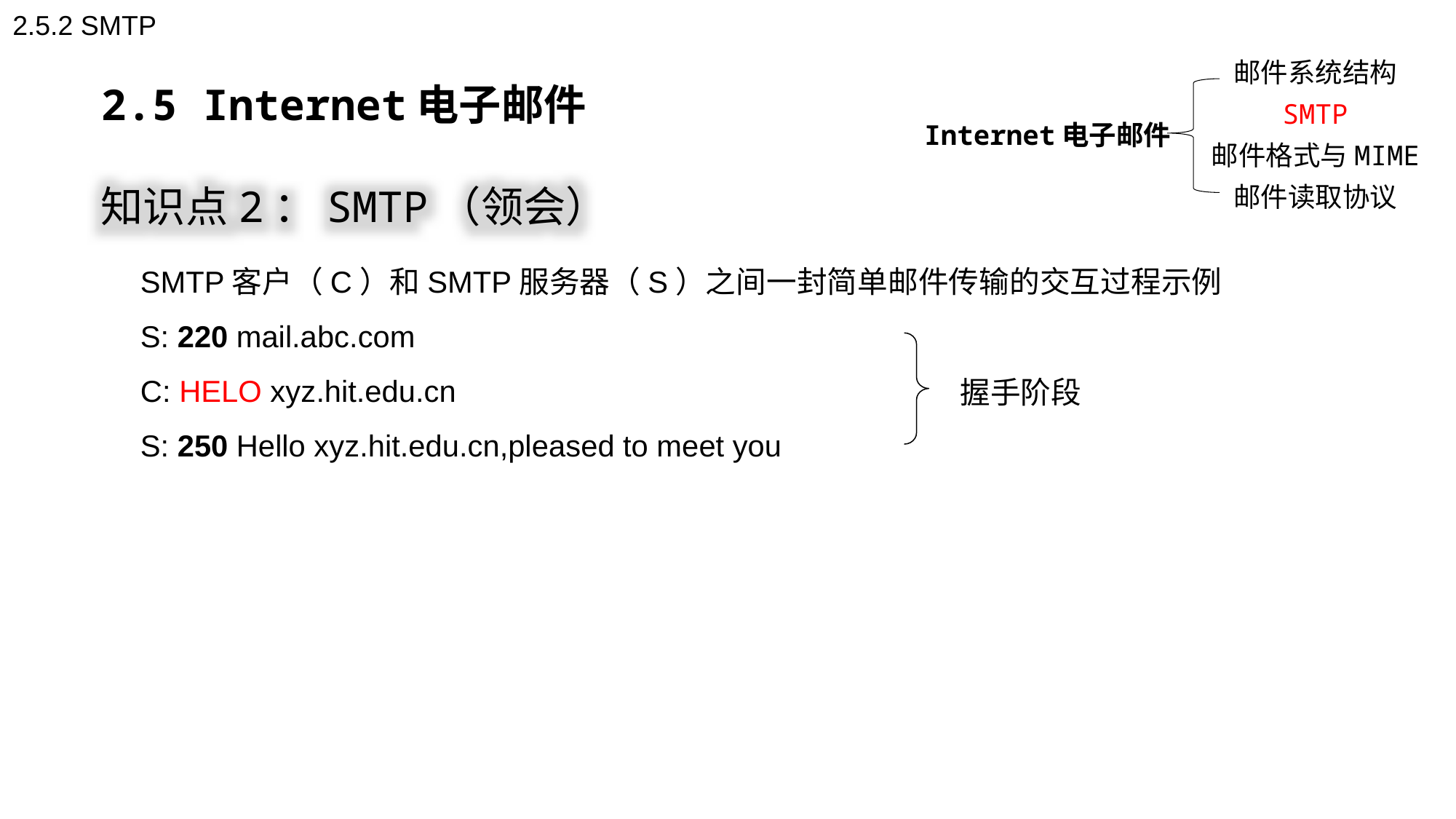

2.5.2 SMTP
邮件系统结构

SMTP
Internet电子邮件
邮件格式与MIME
邮件读取协议
2.5 Internet电子邮件
知识点2：SMTP（领会）
SMTP客户（C）和SMTP服务器（S）之间一封简单邮件传输的交互过程示例
S: 220 mail.abc.com
C: HELO xyz.hit.edu.cn
S: 250 Hello xyz.hit.edu.cn,pleased to meet you

握手阶段